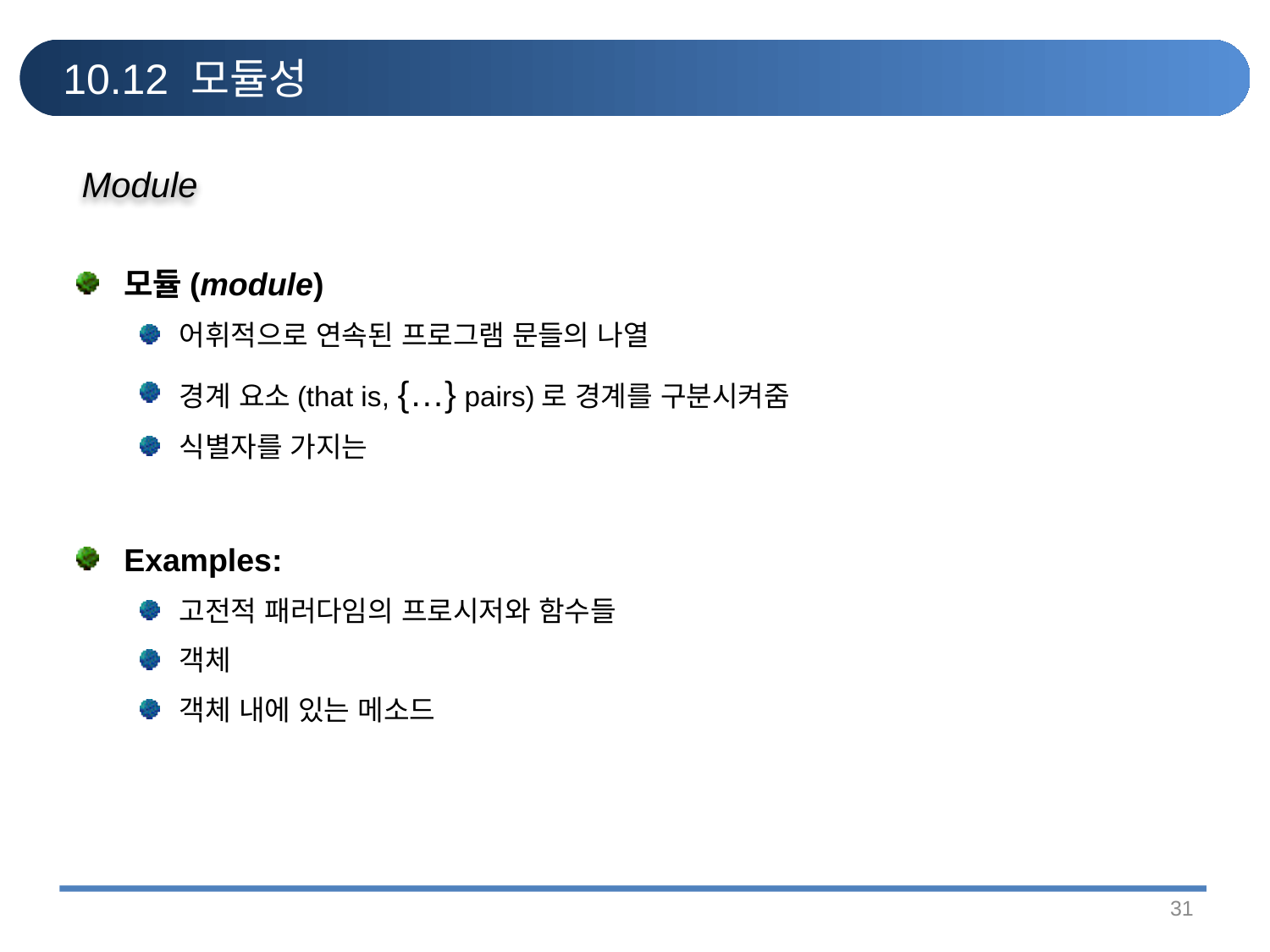

# 10.12 모듈성
Module
모듈(module)
어휘적으로 연속된 프로그램 문들의 나열
경계 요소(that is, {…} pairs)로 경계를 구분시켜줌
식별자를 가지는

Examples:
고전적 패러다임의 프로시저와 함수들
객체
객체 내에 있는 메소드
31